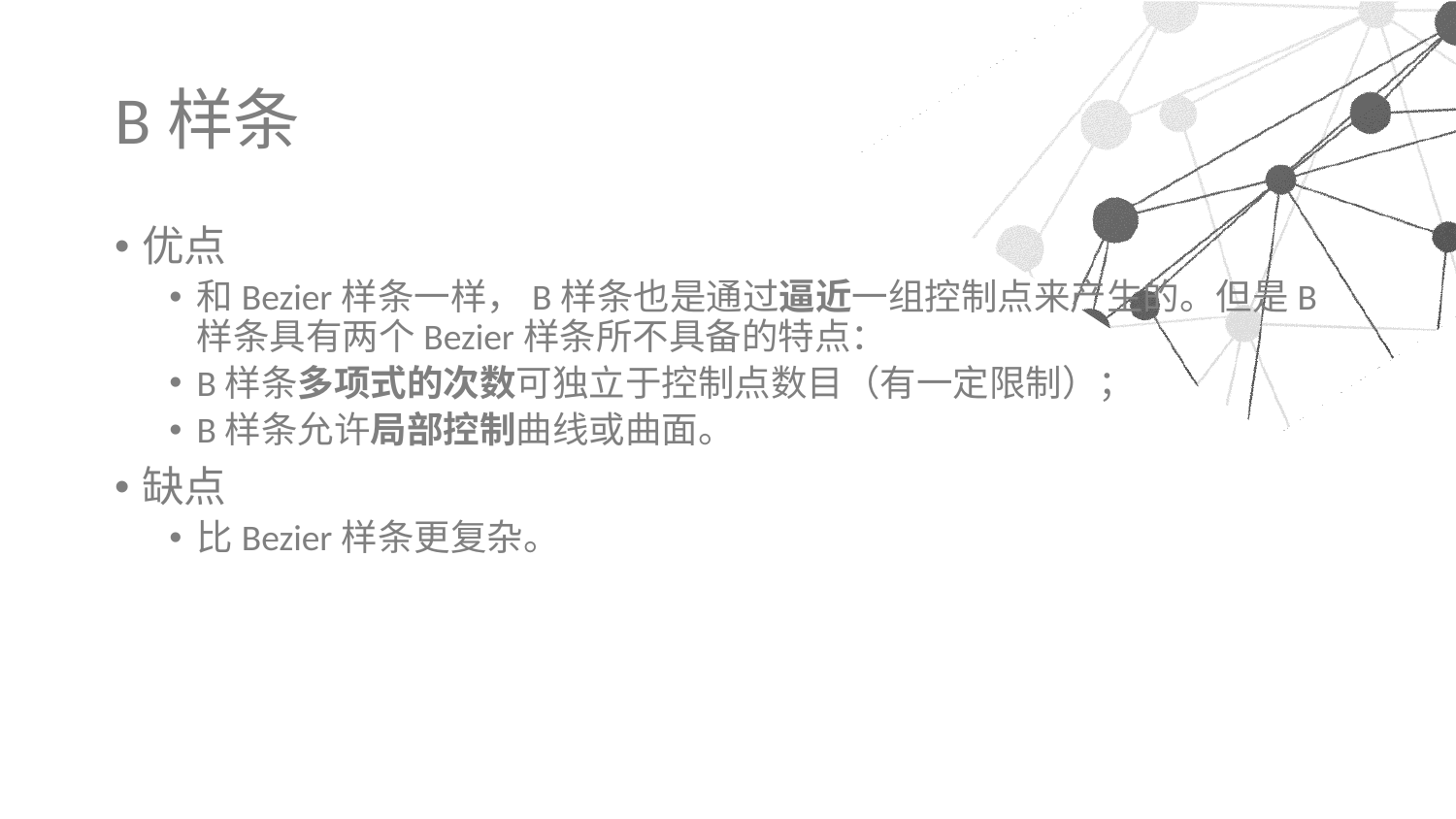

# B样条
优点
和Bezier样条一样，B样条也是通过逼近一组控制点来产生的。但是B样条具有两个Bezier样条所不具备的特点：
B样条多项式的次数可独立于控制点数目（有一定限制）；
B样条允许局部控制曲线或曲面。
缺点
比Bezier样条更复杂。